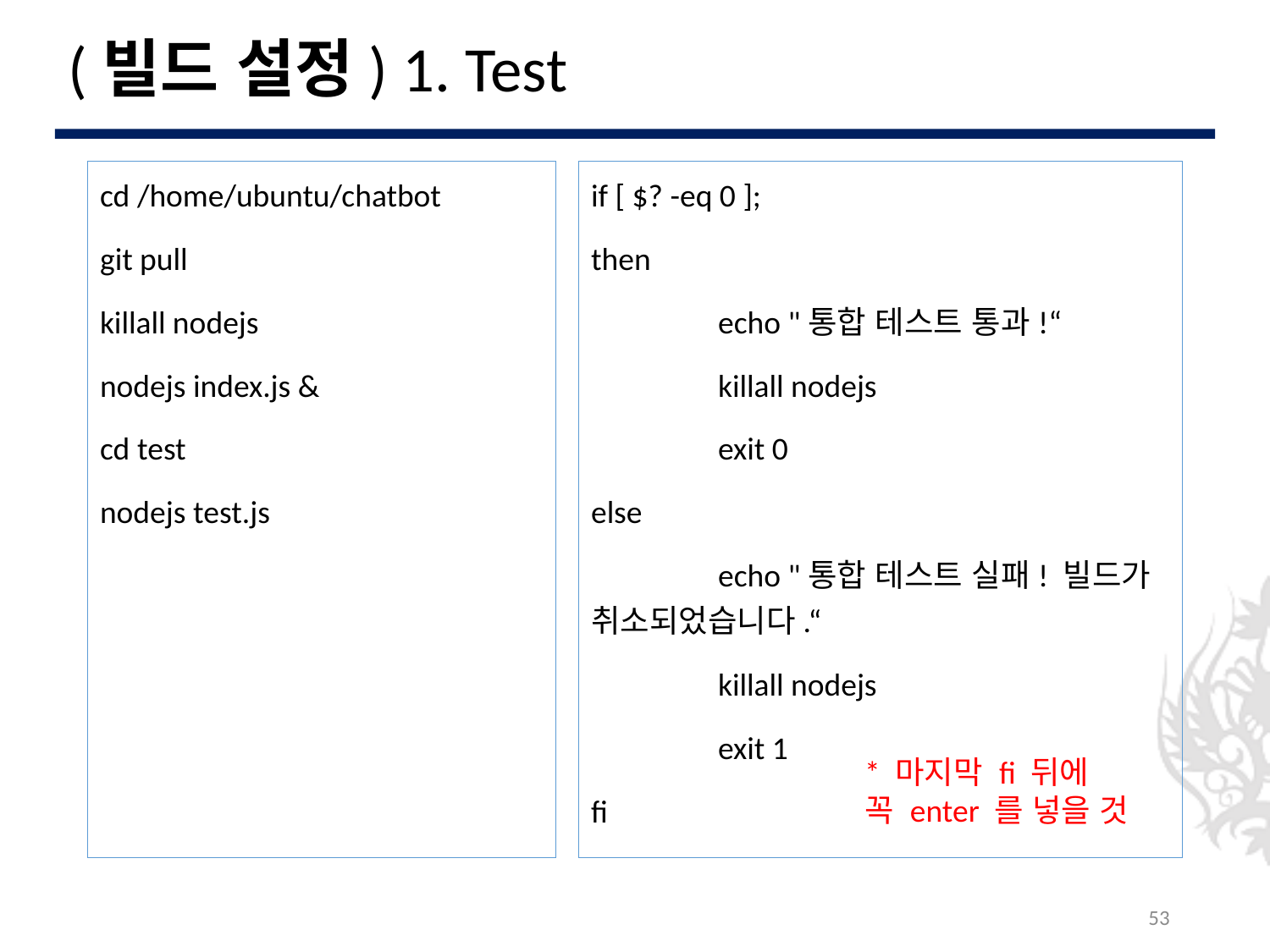

# (빌드 설정) 1. Test
cd /home/ubuntu/chatbot
git pull
killall nodejs
nodejs index.js &
cd test
nodejs test.js

if [ $? -eq 0 ];
then
	echo "통합 테스트 통과!“
	killall nodejs
	exit 0
else
	echo "통합 테스트 실패! 빌드가 취소되었습니다.“
	killall nodejs
	exit 1
fi
* 마지막 fi 뒤에
꼭 enter 를 넣을 것
53